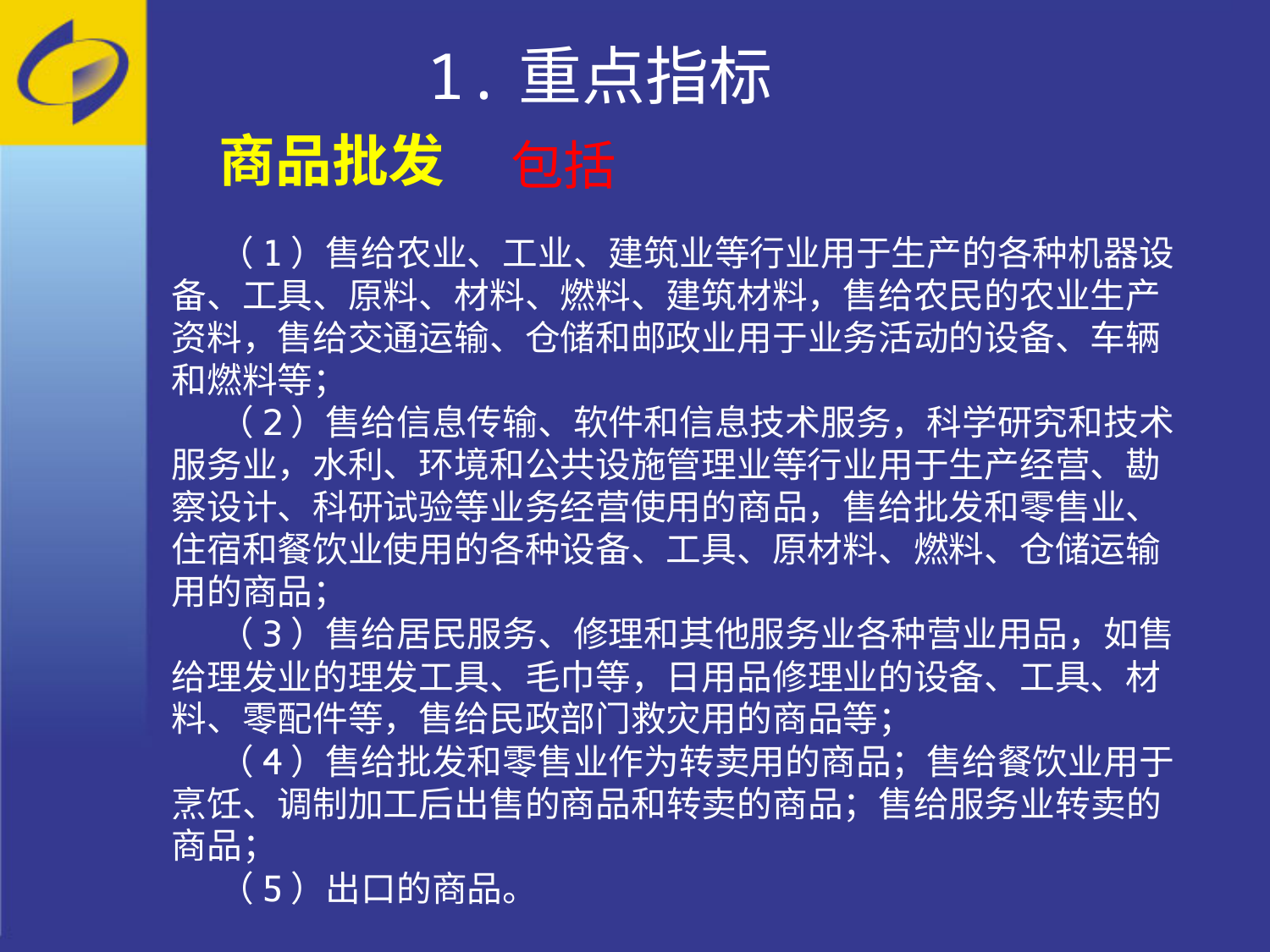

1.重点指标
商品批发

（1）售给农业、工业、建筑业等行业用于生产的各种机器设备、工具、原料、材料、燃料、建筑材料，售给农民的农业生产资料，售给交通运输、仓储和邮政业用于业务活动的设备、车辆和燃料等；
（2）售给信息传输、软件和信息技术服务，科学研究和技术服务业，水利、环境和公共设施管理业等行业用于生产经营、勘察设计、科研试验等业务经营使用的商品，售给批发和零售业、住宿和餐饮业使用的各种设备、工具、原材料、燃料、仓储运输用的商品；
（3）售给居民服务、修理和其他服务业各种营业用品，如售给理发业的理发工具、毛巾等，日用品修理业的设备、工具、材料、零配件等，售给民政部门救灾用的商品等；
（4）售给批发和零售业作为转卖用的商品；售给餐饮业用于烹饪、调制加工后出售的商品和转卖的商品；售给服务业转卖的商品；
（5）出口的商品。
包括